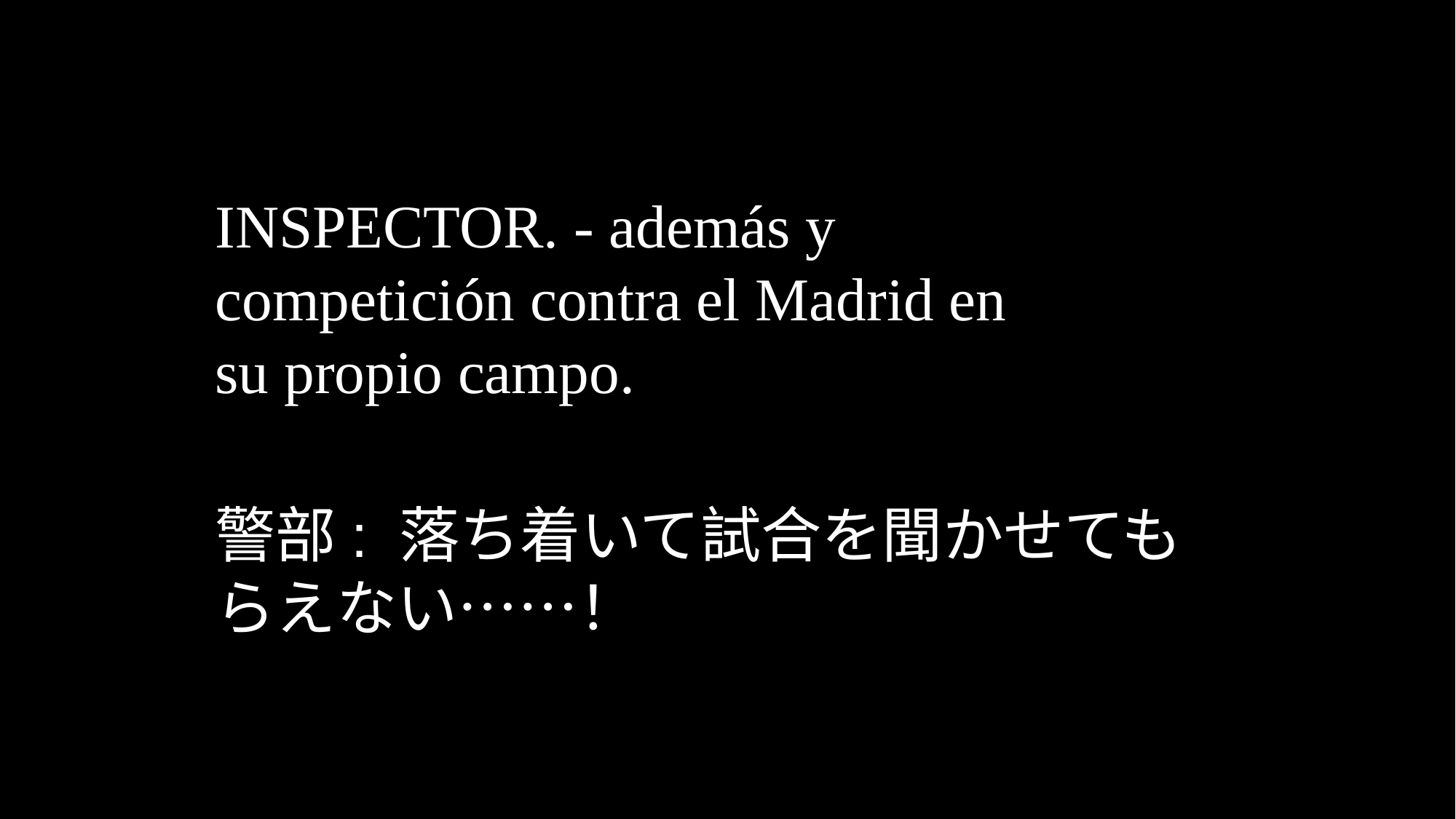

INSPECTOR. - además y competición contra el Madrid en su propio campo.

警部: 落ち着いて試合を聞かせてもらえない⋯⋯！